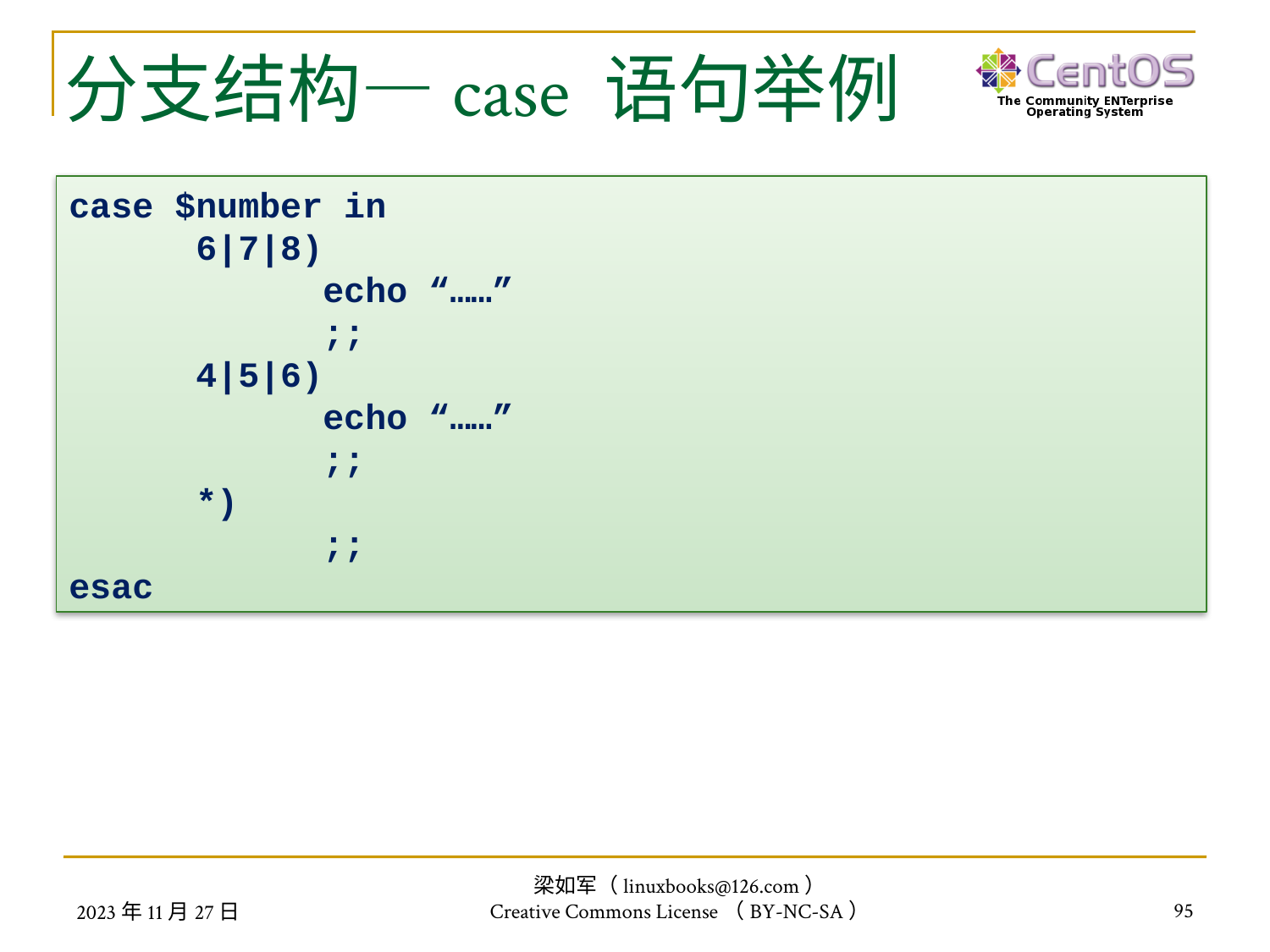

# 分支结构—case 语句举例
case $number in
	6|7|8)
		echo “……”
		;;
	4|5|6)
		echo “……”
		;;
	*)
		;;
esac
梁如军（linuxbooks@126.com）
Creative Commons License（BY-NC-SA）
2023年11月27日
95